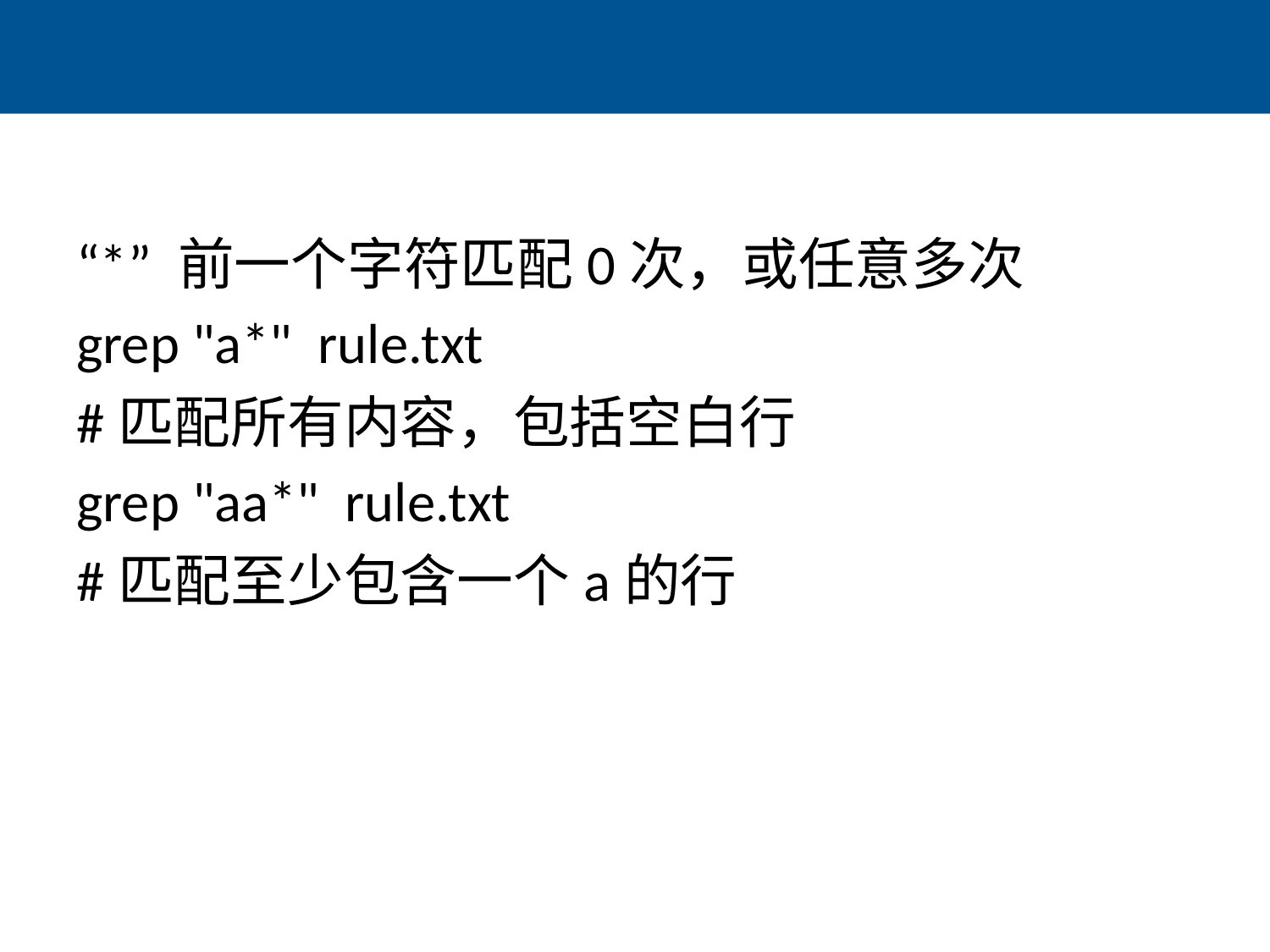

#
“*” 前一个字符匹配0次，或任意多次
grep "a*"  rule.txt
#匹配所有内容，包括空白行
grep "aa*"  rule.txt
#匹配至少包含一个a的行